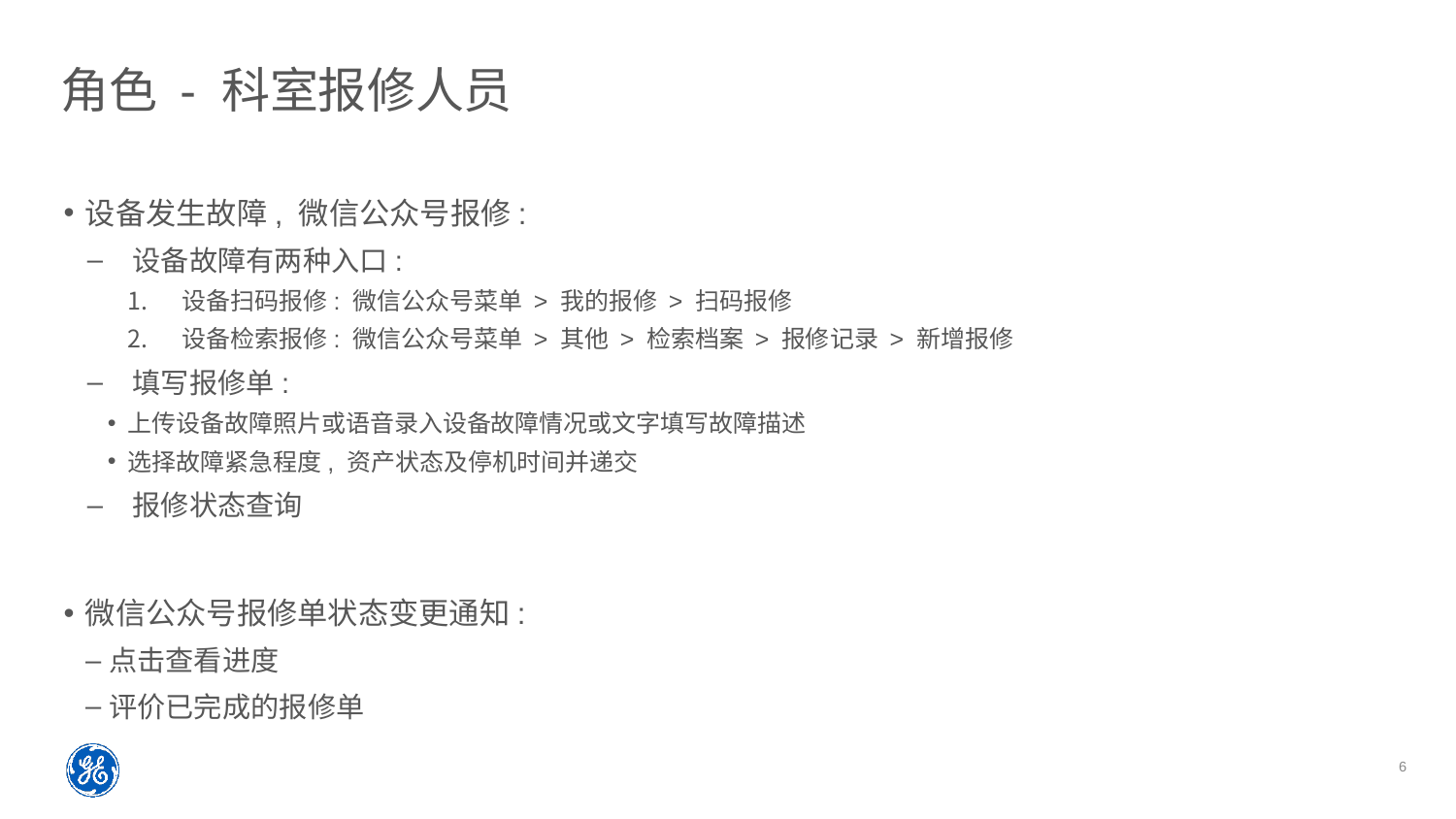

# 角色 - 科室报修人员
设备发生故障, 微信公众号报修:
设备故障有两种入口:
设备扫码报修: 微信公众号菜单 > 我的报修 > 扫码报修
设备检索报修: 微信公众号菜单 > 其他 > 检索档案 > 报修记录 > 新增报修
填写报修单:
上传设备故障照片或语音录入设备故障情况或文字填写故障描述
选择故障紧急程度, 资产状态及停机时间并递交
报修状态查询

微信公众号报修单状态变更通知:
点击查看进度
评价已完成的报修单
6